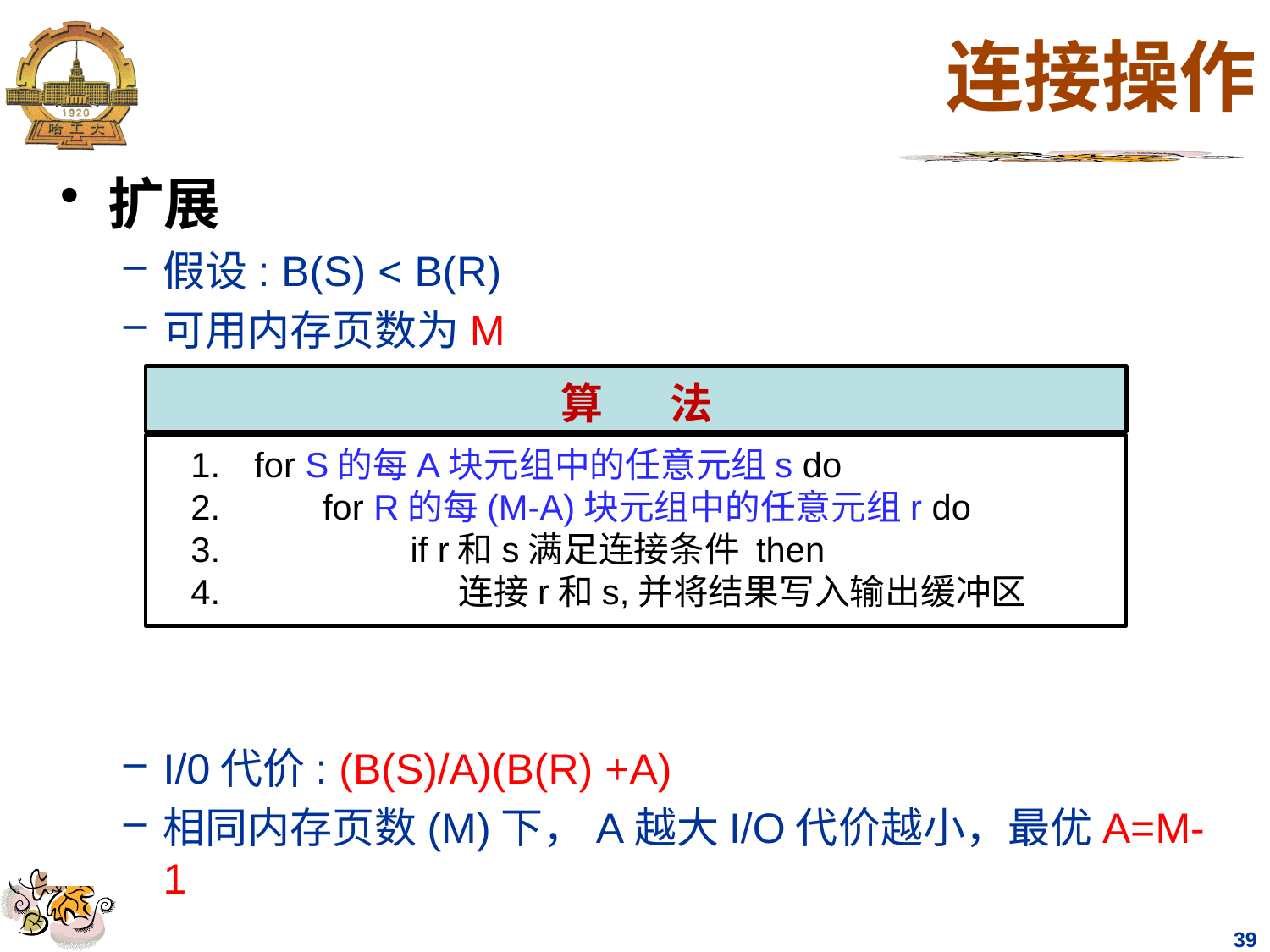

# 连接操作
扩展
假设: B(S) < B(R)
可用内存页数为M

I/0代价: (B(S)/A)(B(R) +A)
相同内存页数(M)下，A越大I/O代价越小，最优A=M-1

算       法

for S的每A块元组中的任意元组s do
       for R的每(M-A)块元组中的任意元组r do
                if r和s满足连接条件 then
                         连接r和s,并将结果写入输出缓冲区

39